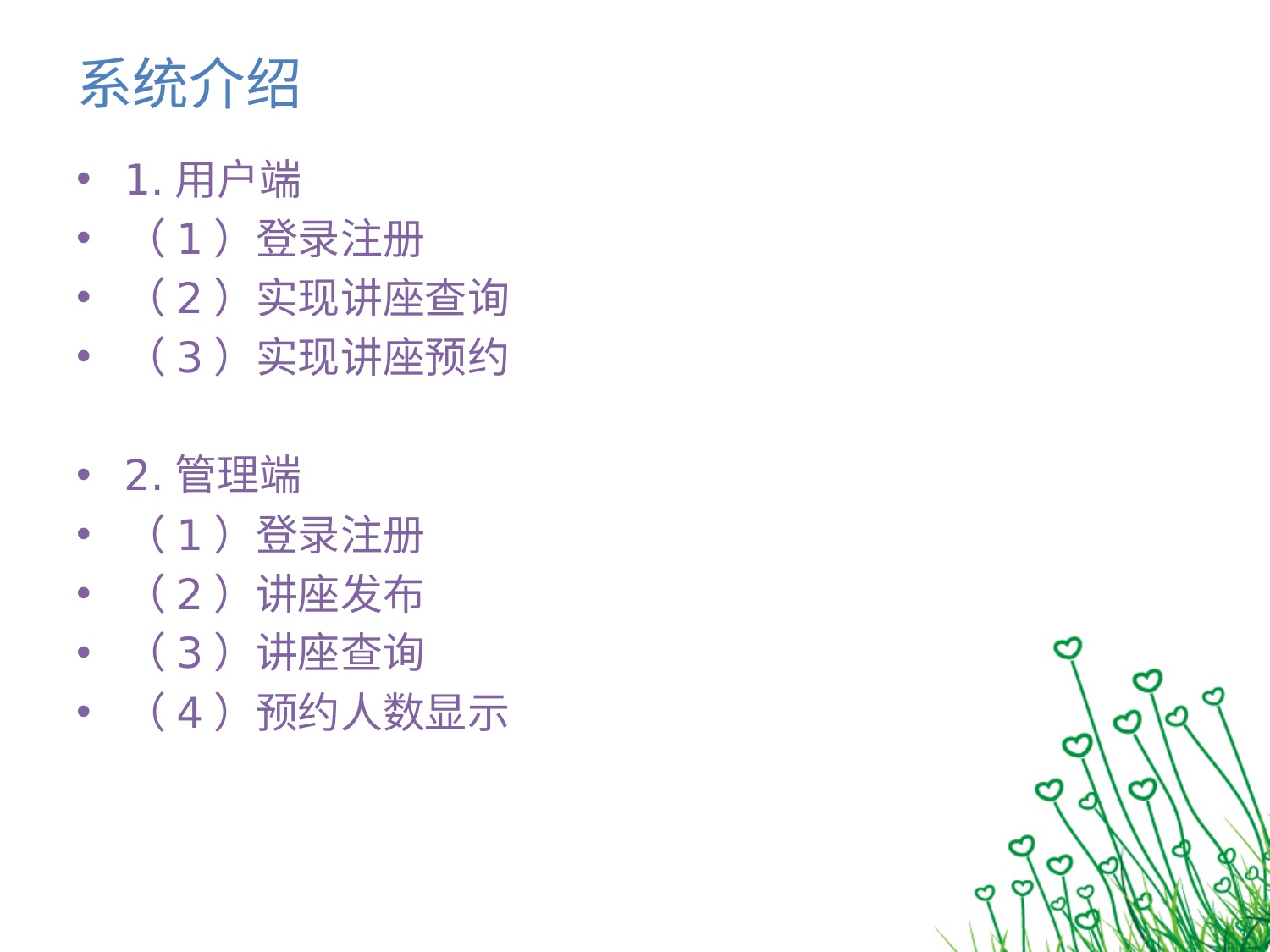

# 系统介绍
1.用户端
（1）登录注册
（2）实现讲座查询
（3）实现讲座预约

2.管理端
（1）登录注册
（2）讲座发布
（3）讲座查询
（4）预约人数显示